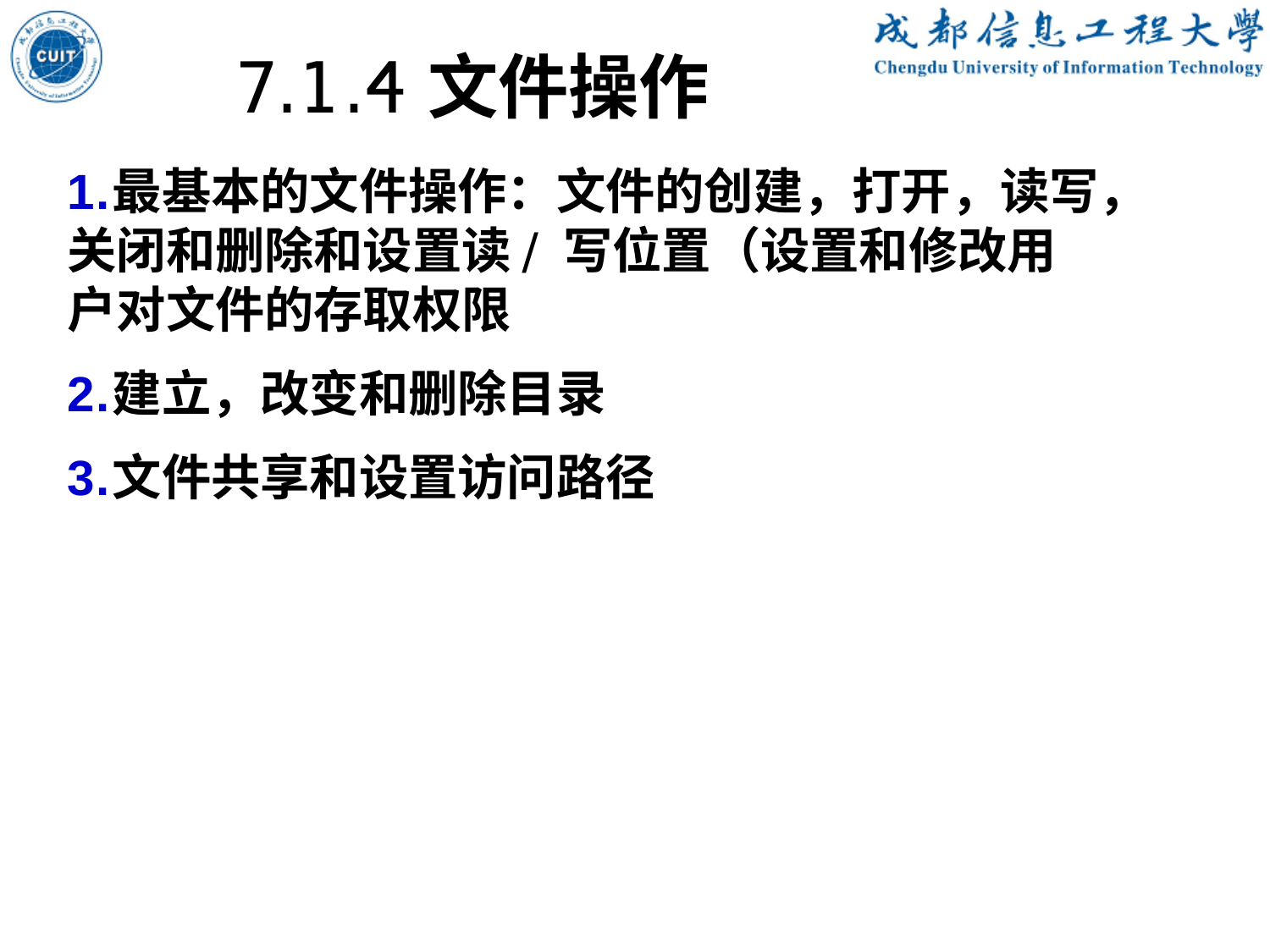

7.1.4文件操作
最基本的文件操作：文件的创建，打开，读写，关闭和删除和设置读/写位置（设置和修改用户对文件的存取权限
建立，改变和删除目录
文件共享和设置访问路径